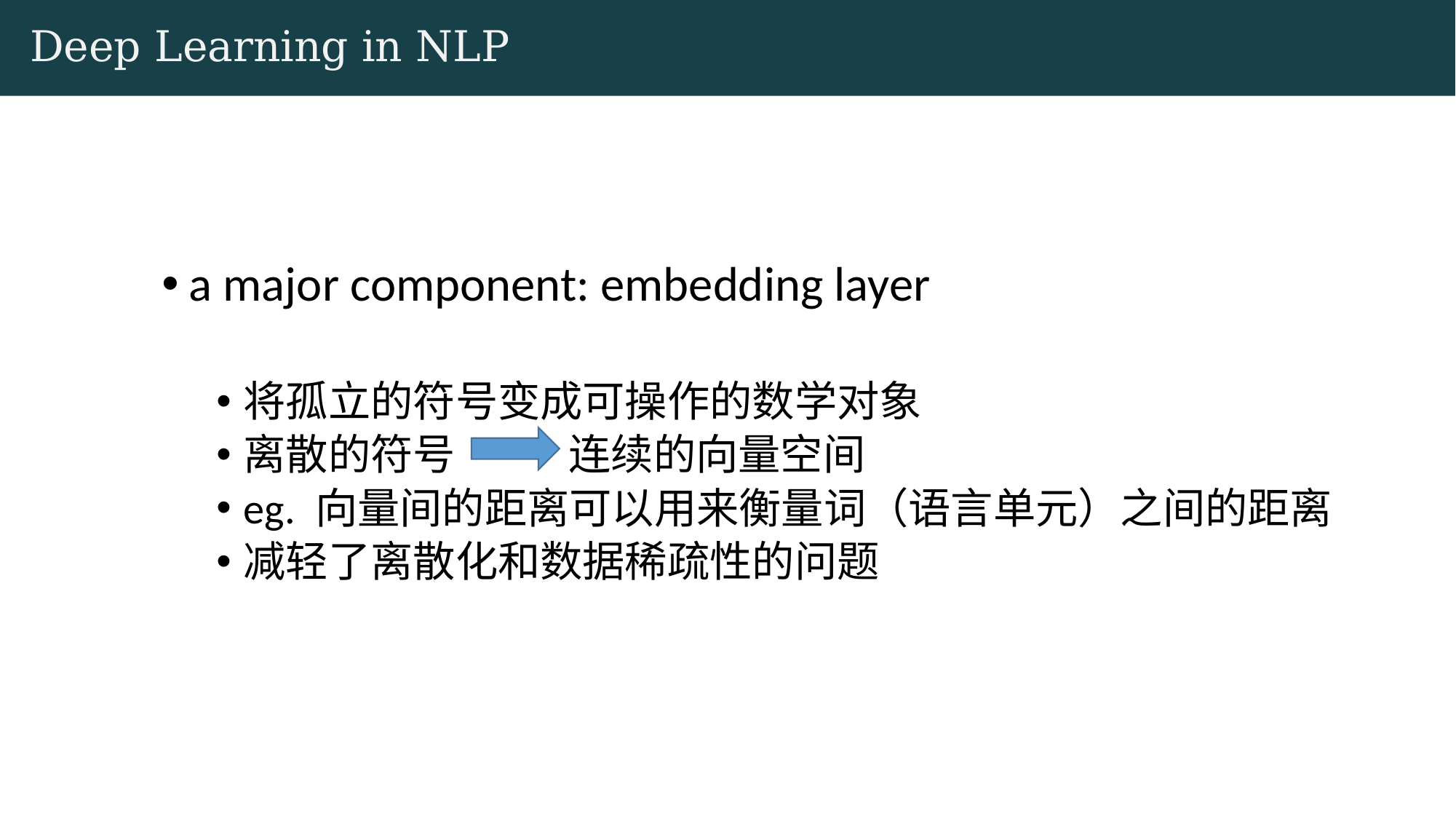

# Deep Learning in NLP

a major component: embedding layer

将孤立的符号变成可操作的数学对象
离散的符号            连续的向量空间
eg. 向量间的距离可以用来衡量词（语言单元）之间的距离
减轻了离散化和数据稀疏性的问题